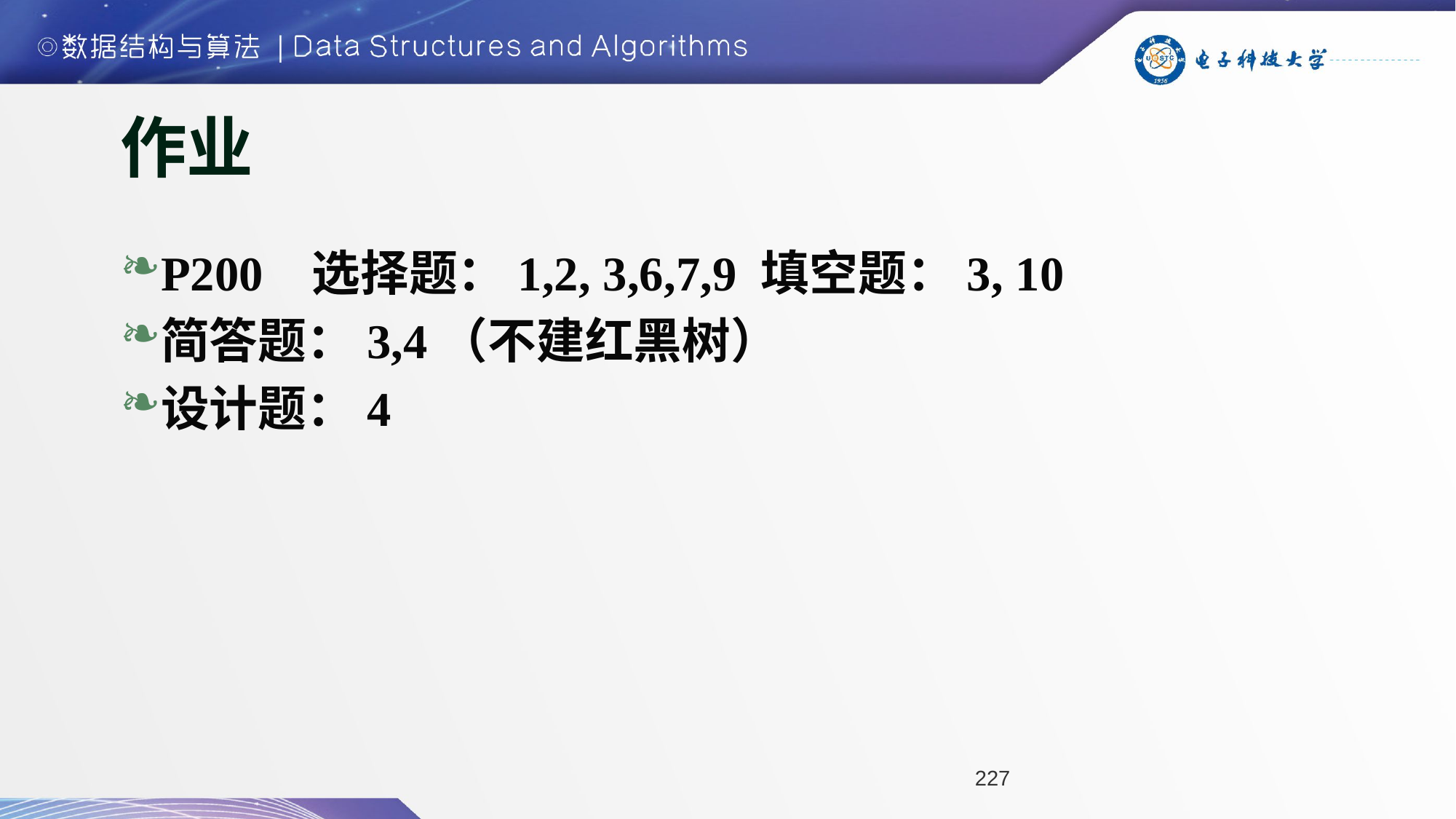

# 作业
P200   选择题：1,2, 3,6,7,9 填空题：3, 10
简答题：3,4（不建红黑树）
设计题：4
227